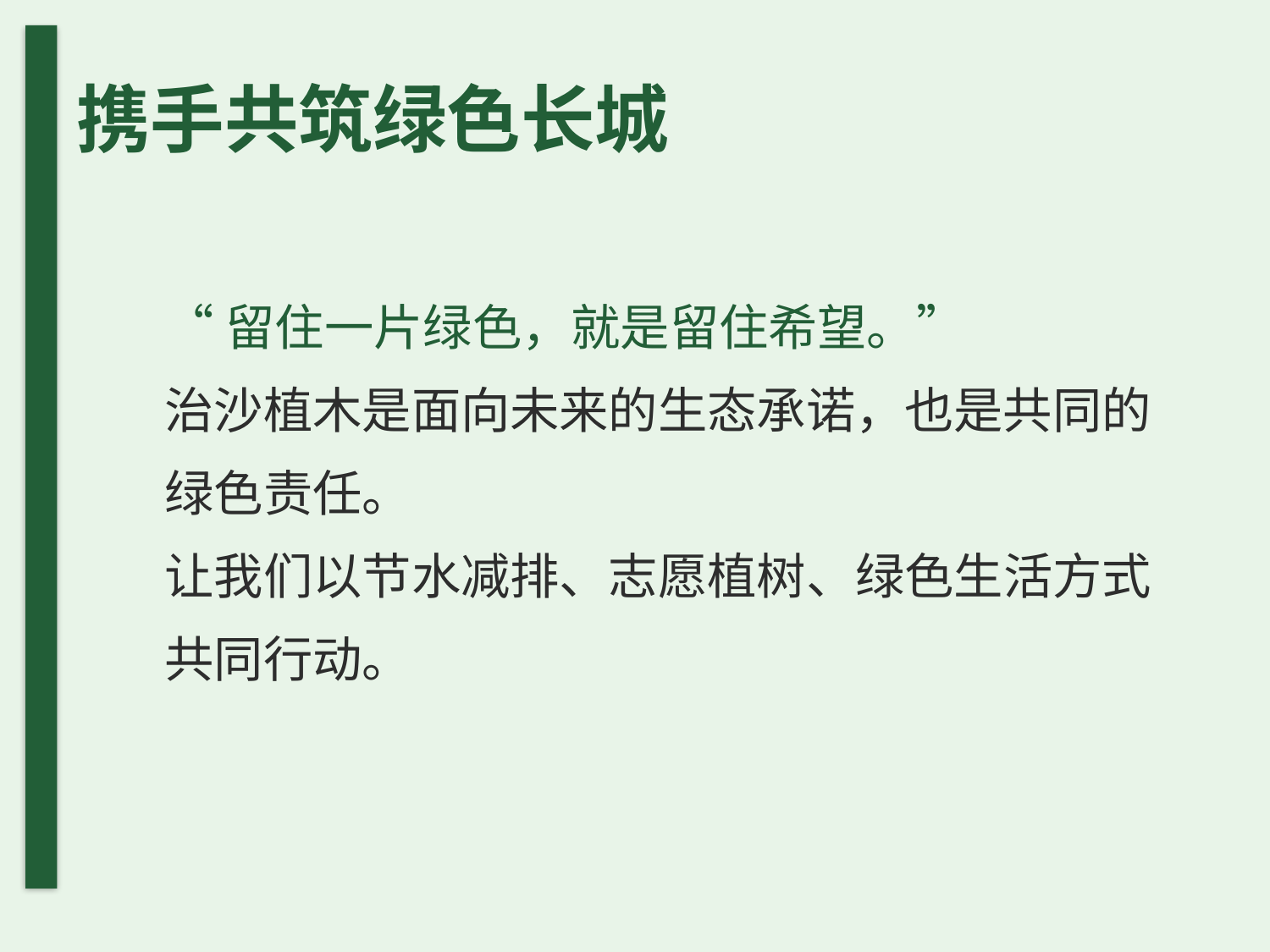

# 携手共筑绿色长城
“留住一片绿色，就是留住希望。”
治沙植木是面向未来的生态承诺，也是共同的绿色责任。
让我们以节水减排、志愿植树、绿色生活方式共同行动。